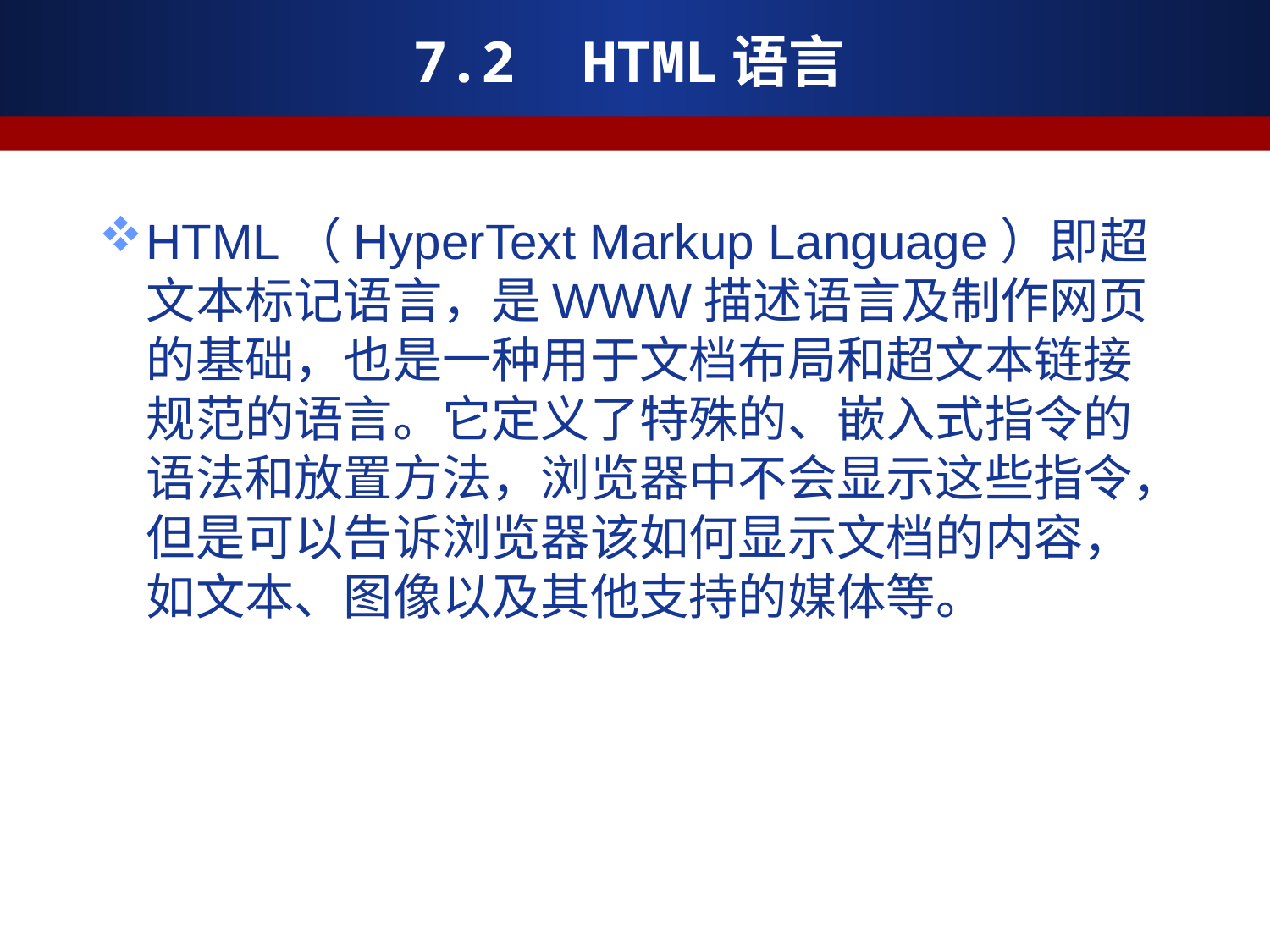

# 7.2  HTML语言
HTML（HyperText Markup Language）即超文本标记语言，是WWW描述语言及制作网页的基础，也是一种用于文档布局和超文本链接规范的语言。它定义了特殊的、嵌入式指令的语法和放置方法，浏览器中不会显示这些指令，但是可以告诉浏览器该如何显示文档的内容，如文本、图像以及其他支持的媒体等。